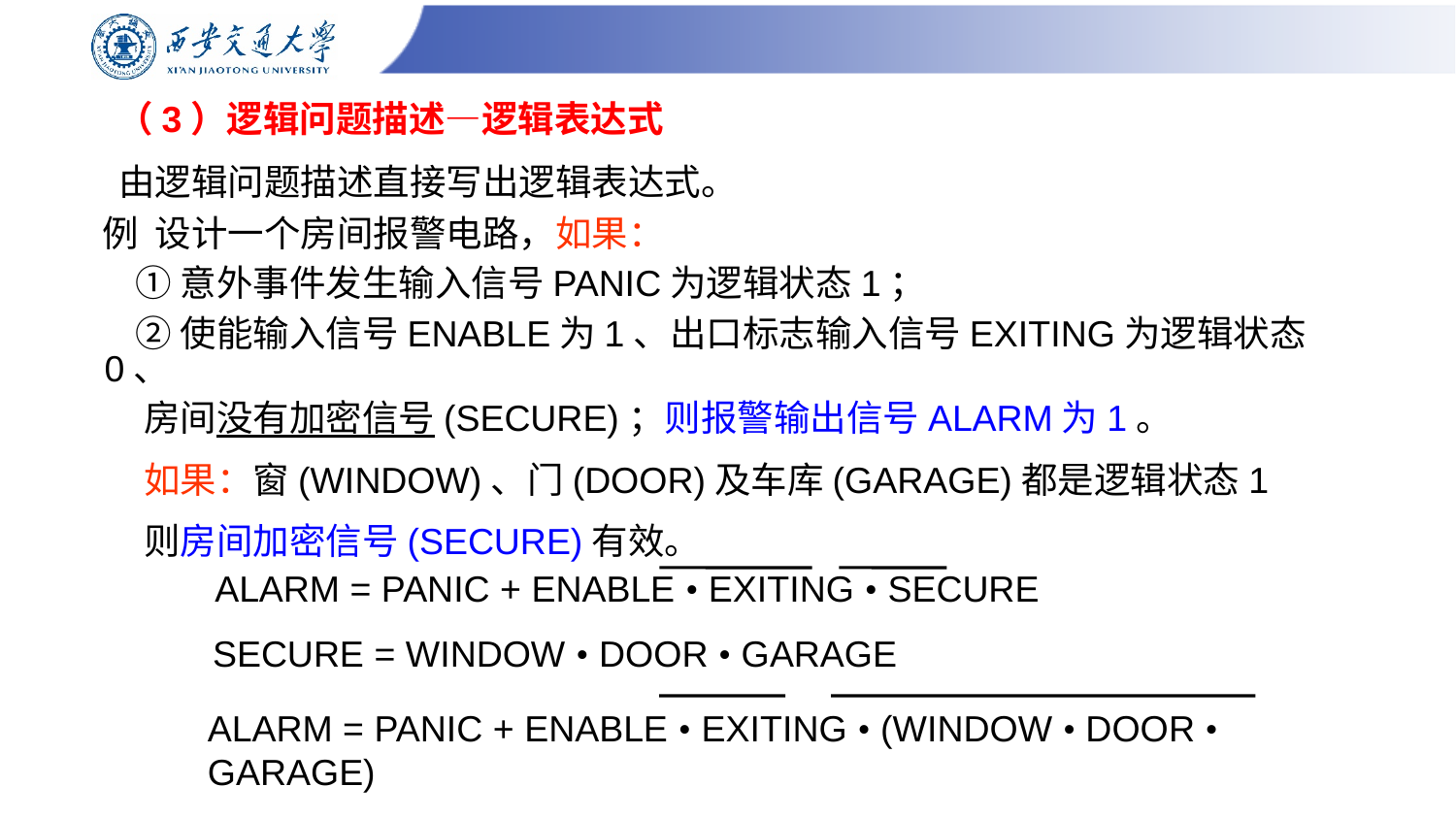

# （3）逻辑问题描述—逻辑表达式
    由逻辑问题描述直接写出逻辑表达式。
  例  设计一个房间报警电路，如果：
       ①意外事件发生输入信号PANIC为逻辑状态1；
       ②使能输入信号ENABLE为1、出口标志输入信号EXITING为逻辑状态0、
       房间没有加密信号(SECURE)；则报警输出信号ALARM为1。
       如果：窗(WINDOW)、门(DOOR)及车库(GARAGE)都是逻辑状态1
       则房间加密信号(SECURE)有效。
ALARM = PANIC + ENABLE • EXITING • SECURE

SECURE = WINDOW • DOOR • GARAGE

ALARM = PANIC + ENABLE • EXITING • (WINDOW • DOOR • GARAGE)